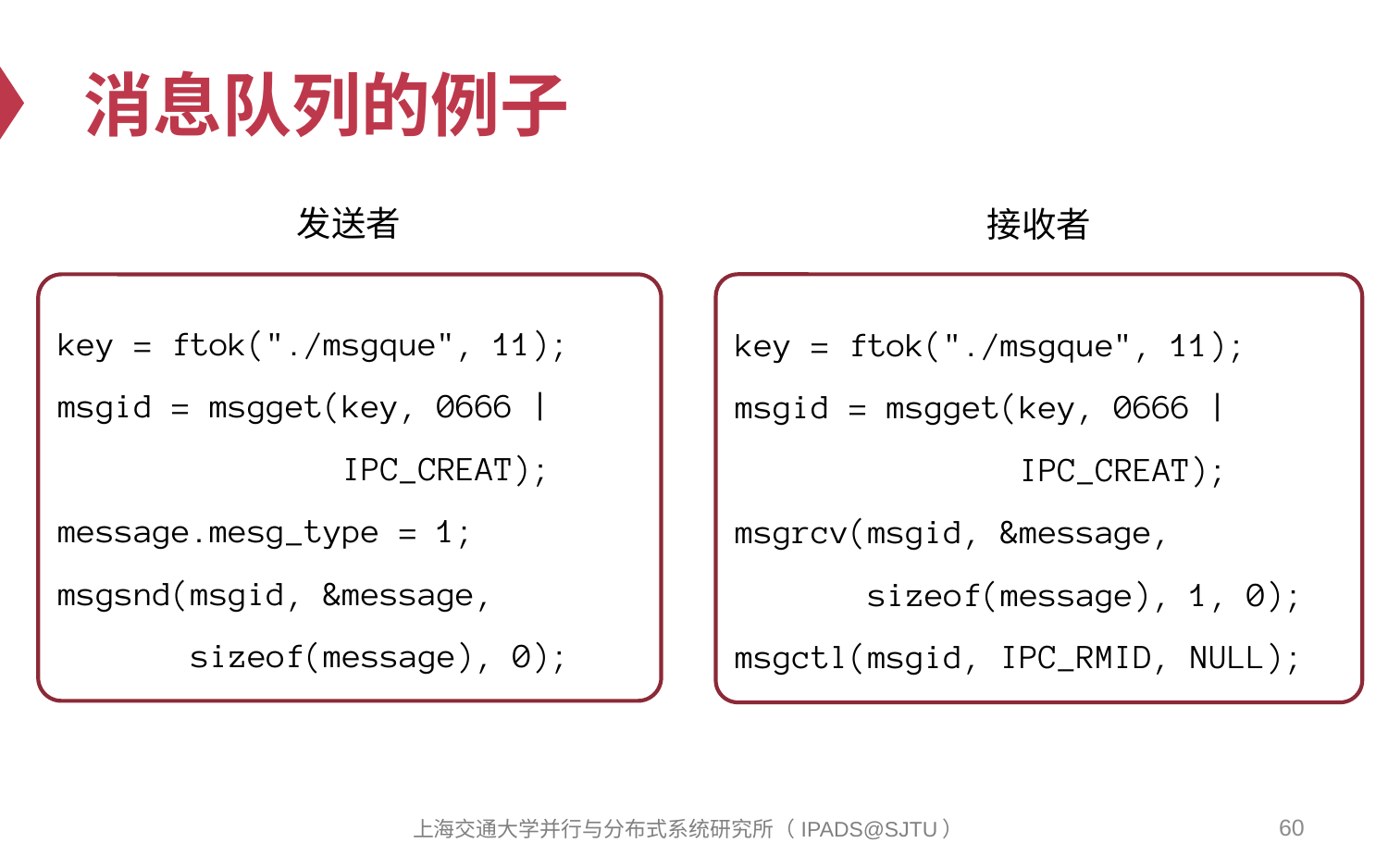

# 消息队列的例子
发送者
接收者
key = ftok("./msgque", 11);
msgid = msgget(key, 0666 |
               IPC_CREAT);
message.mesg_type = 1;
msgsnd(msgid, &message,
       sizeof(message), 0);
key = ftok("./msgque", 11);
msgid = msgget(key, 0666 |
               IPC_CREAT);
msgrcv(msgid, &message,
       sizeof(message), 1, 0);
msgctl(msgid, IPC_RMID, NULL);
60
上海交通大学并行与分布式系统研究所（IPADS@SJTU）